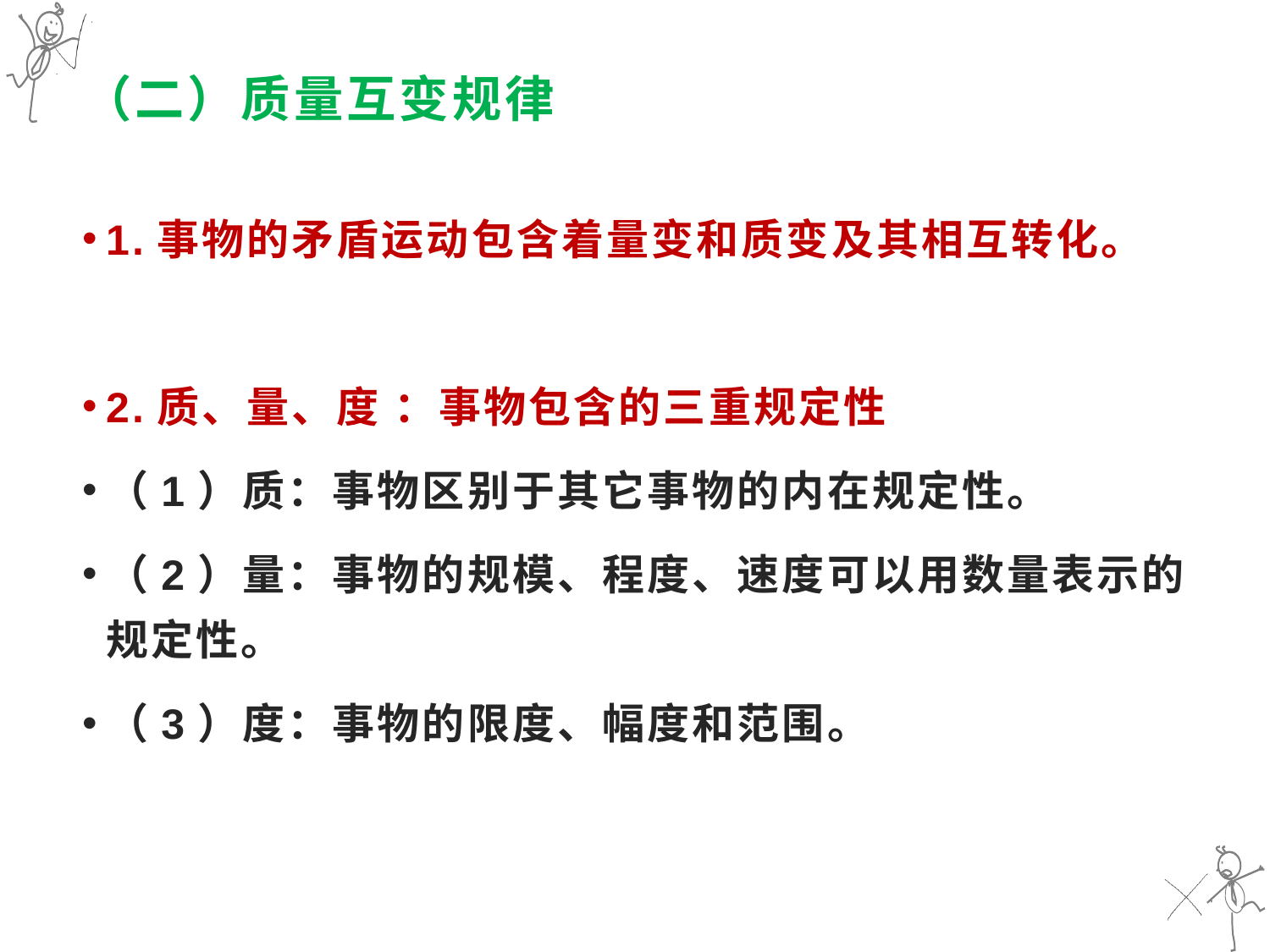

# （二）质量互变规律
1.事物的矛盾运动包含着量变和质变及其相互转化。

2.质、量、度 ：事物包含的三重规定性
（1）质：事物区别于其它事物的内在规定性。
（2）量：事物的规模、程度、速度可以用数量表示的规定性。
（3）度：事物的限度、幅度和范围。